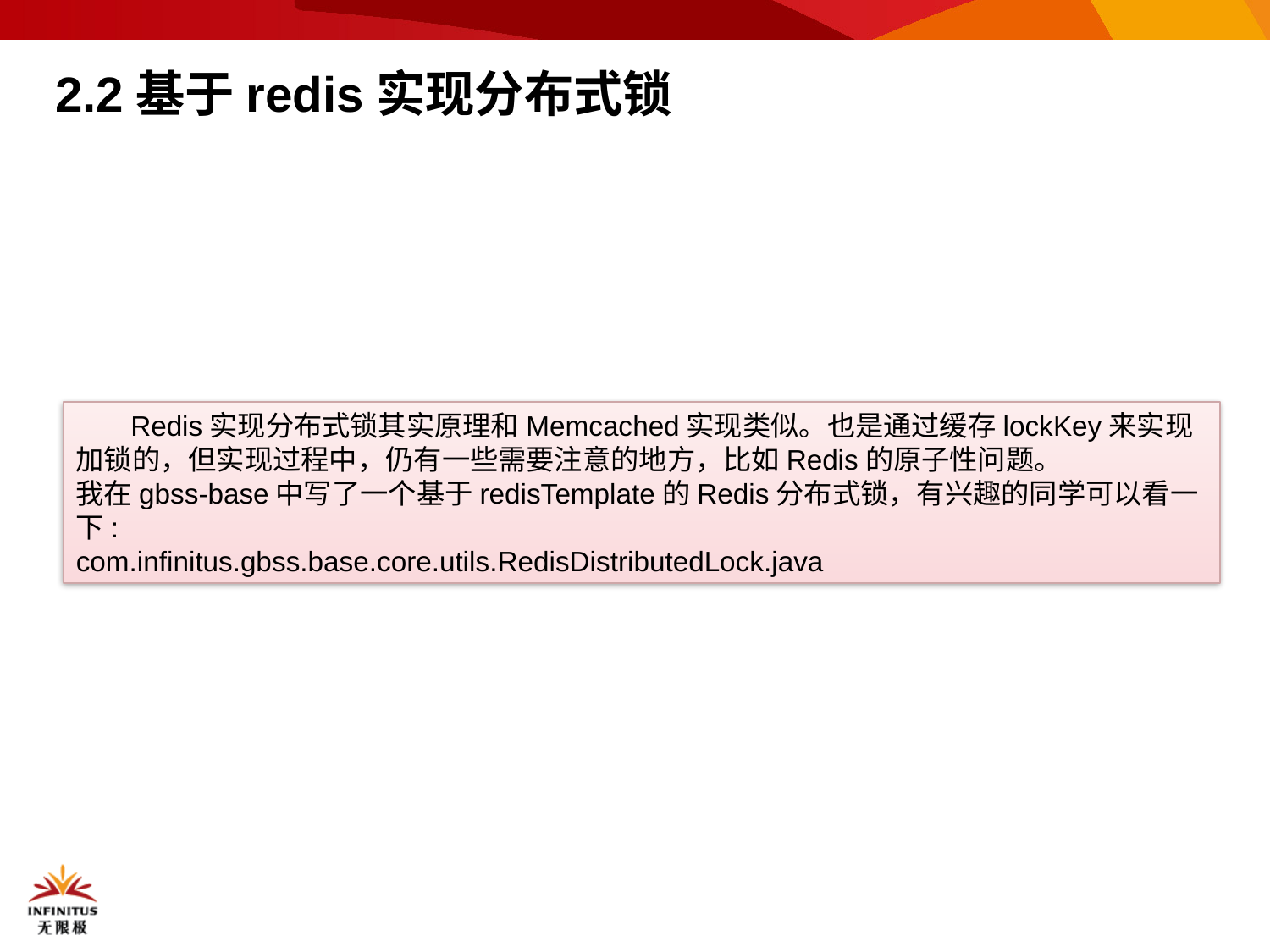

# 2.2基于redis实现分布式锁
       Redis实现分布式锁其实原理和Memcached实现类似。也是通过缓存lockKey来实现加锁的，但实现过程中，仍有一些需要注意的地方，比如Redis的原子性问题。
我在gbss-base中写了一个基于redisTemplate的Redis分布式锁，有兴趣的同学可以看一下:
com.infinitus.gbss.base.core.utils.RedisDistributedLock.java